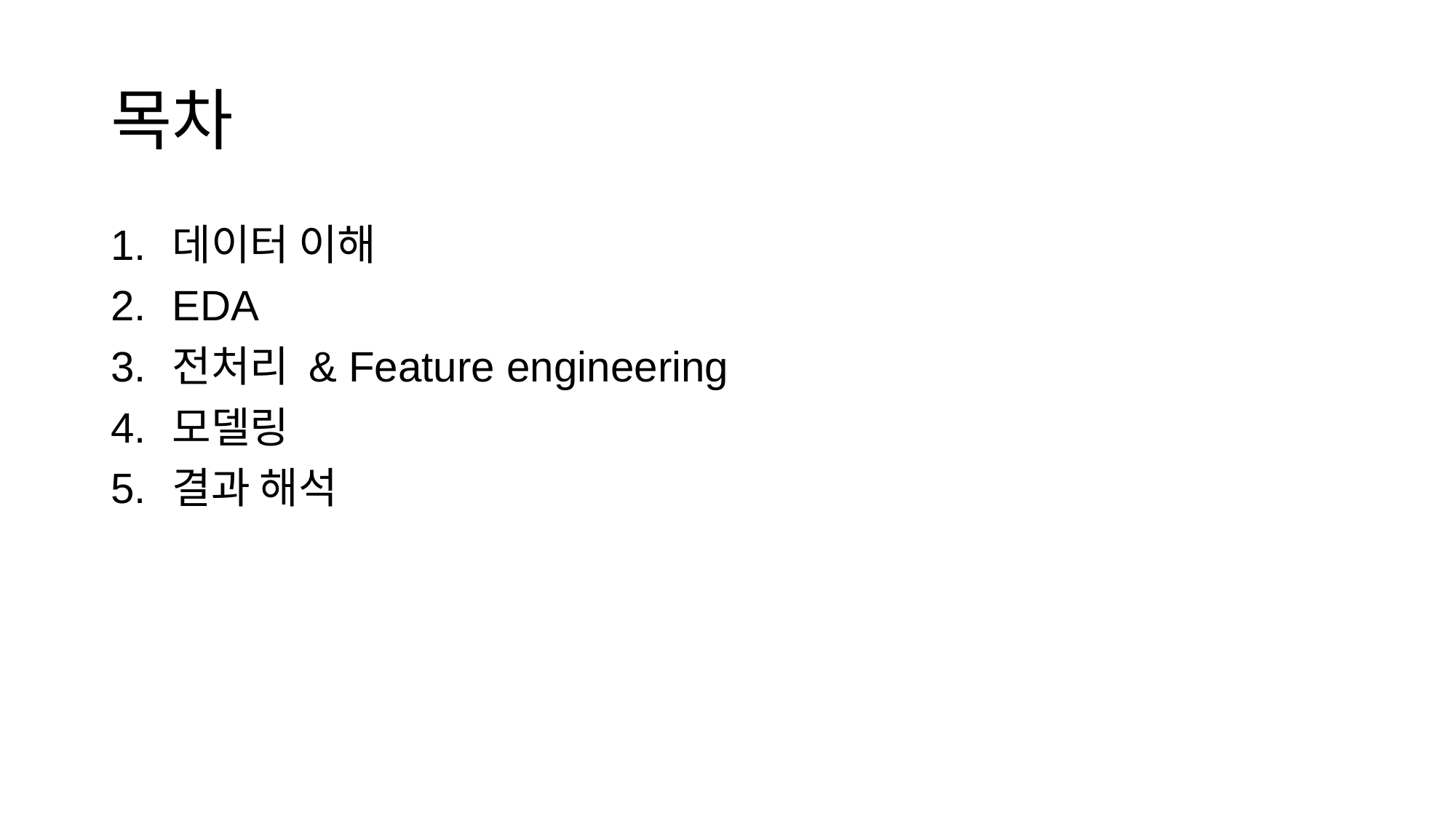

# 목차
데이터 이해
EDA
전처리 & Feature engineering
모델링
결과 해석